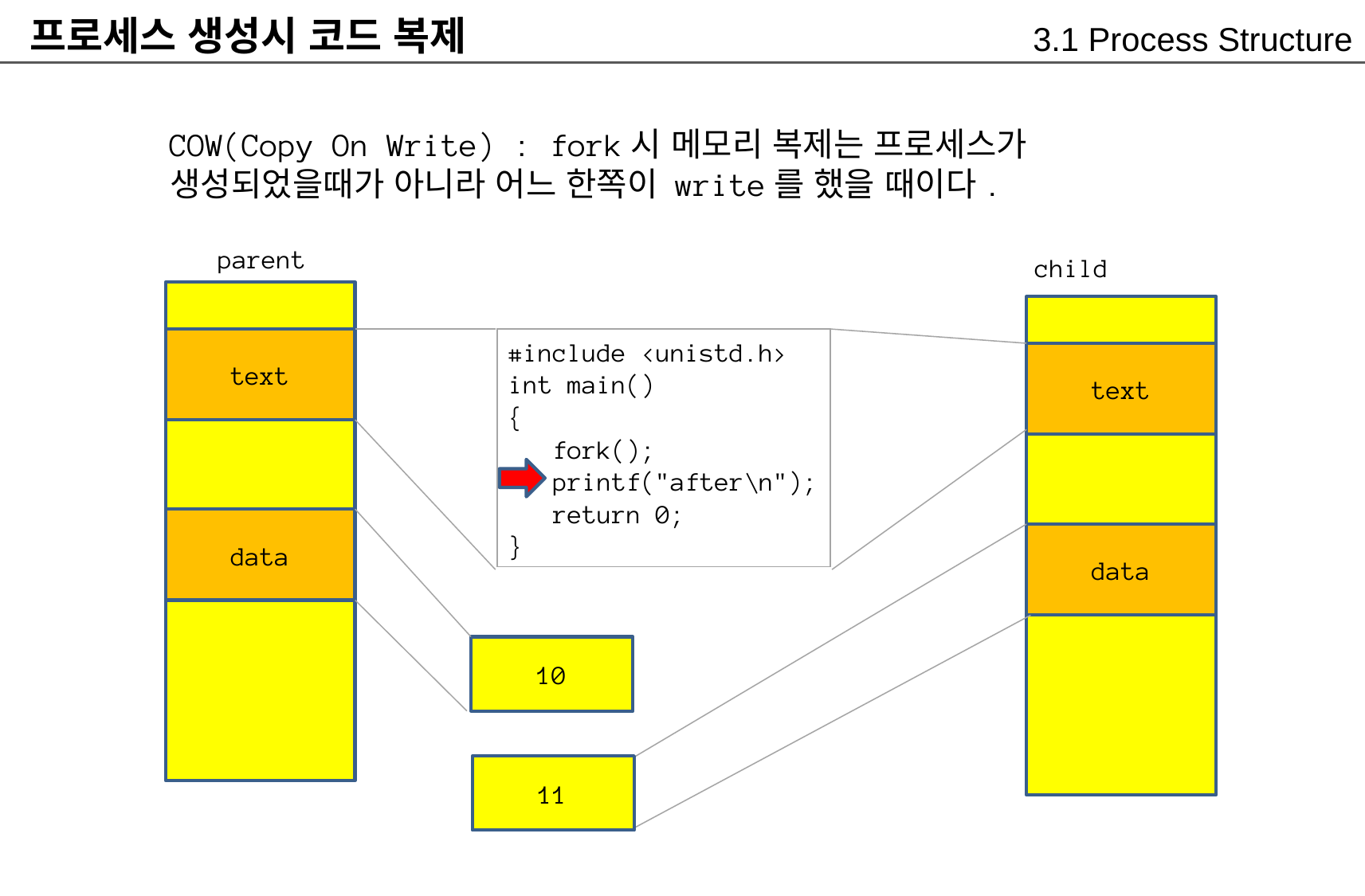

# 프로세스 생성시 코드 복제
3.1 Process Structure

COW(Copy On Write) : fork시 메모리 복제는 프로세스가
생성되었을때가 아니라 어느 한쪽이 write를 했을 때이다.
parent
child

#include <unistd.h>
int main()
{
   fork();
   printf("after\n");
   return 0;
}
text
text

data
data
10
11